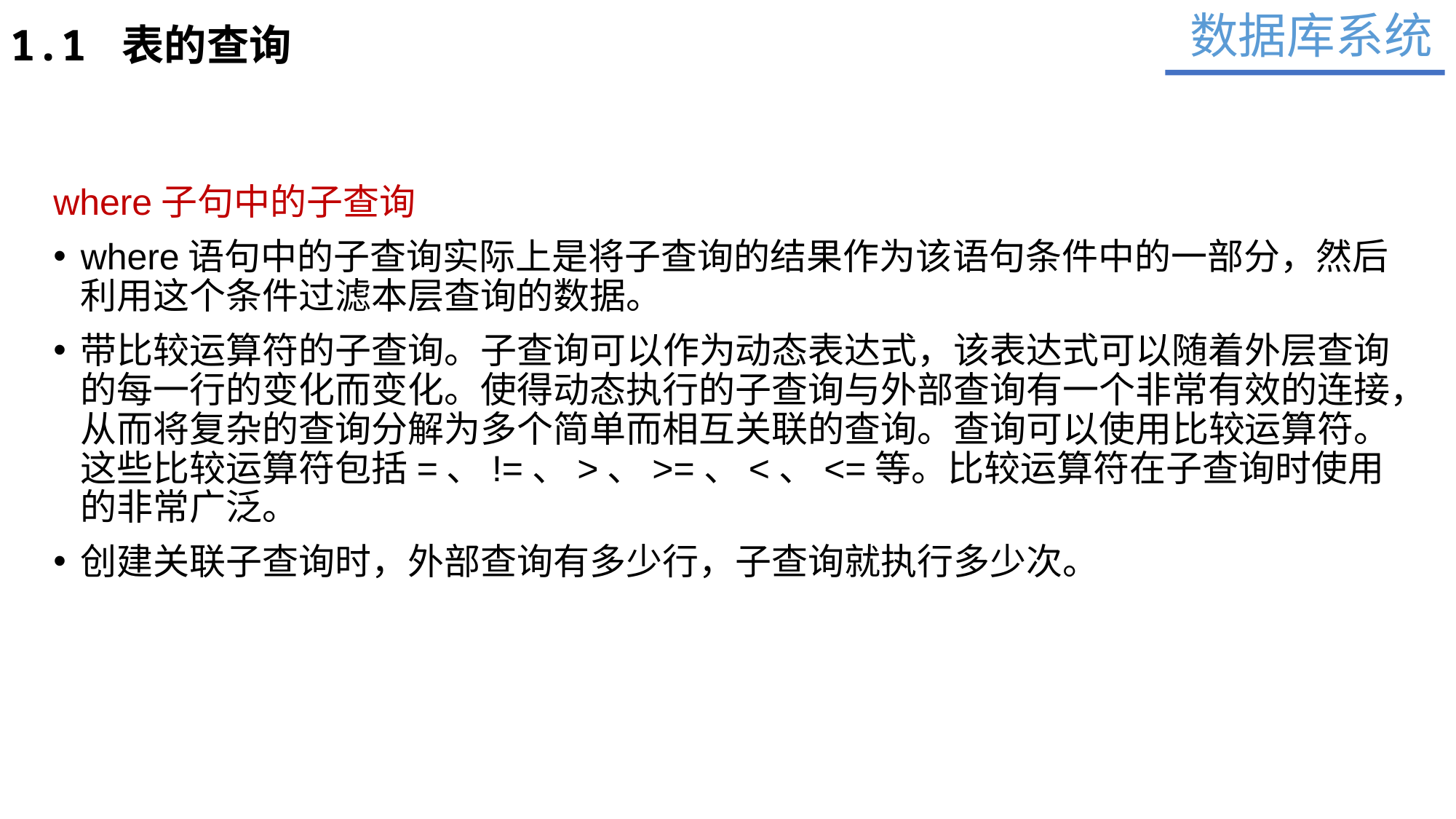

数据库系统
1.1 表的查询

where子句中的子查询
where语句中的子查询实际上是将子查询的结果作为该语句条件中的一部分，然后利用这个条件过滤本层查询的数据。
带比较运算符的子查询。子查询可以作为动态表达式，该表达式可以随着外层查询的每一行的变化而变化。使得动态执行的子查询与外部查询有一个非常有效的连接，从而将复杂的查询分解为多个简单而相互关联的查询。查询可以使用比较运算符。这些比较运算符包括=、!=、>、>=、<、<=等。比较运算符在子查询时使用的非常广泛。
创建关联子查询时，外部查询有多少行，子查询就执行多少次。